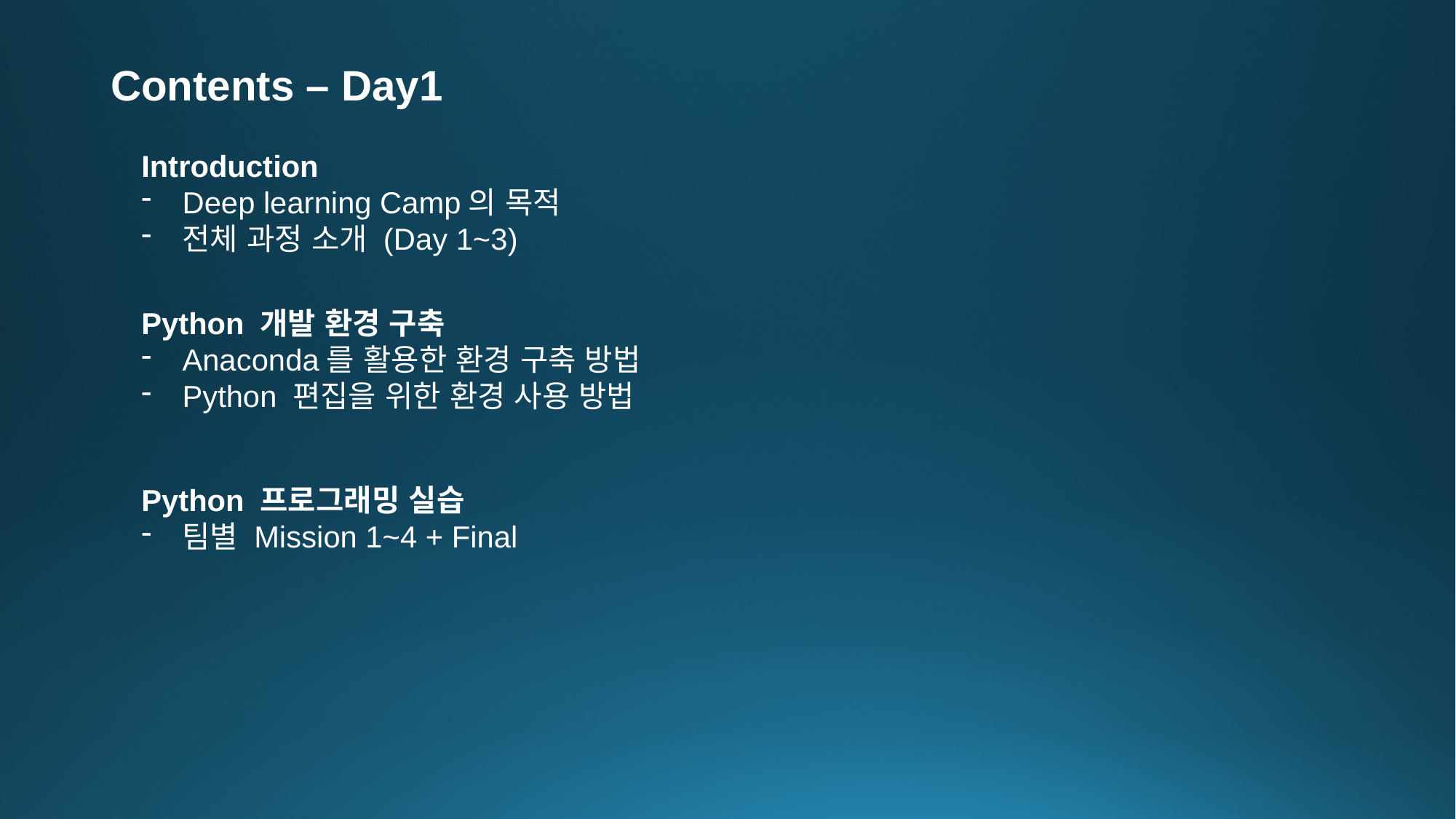

# Contents – Day1
Introduction
Deep learning Camp의 목적
전체 과정 소개 (Day 1~3)
Python 개발 환경 구축
Anaconda를 활용한 환경 구축 방법
Python 편집을 위한 환경 사용 방법
Python 프로그래밍 실습
팀별 Mission 1~4 + Final